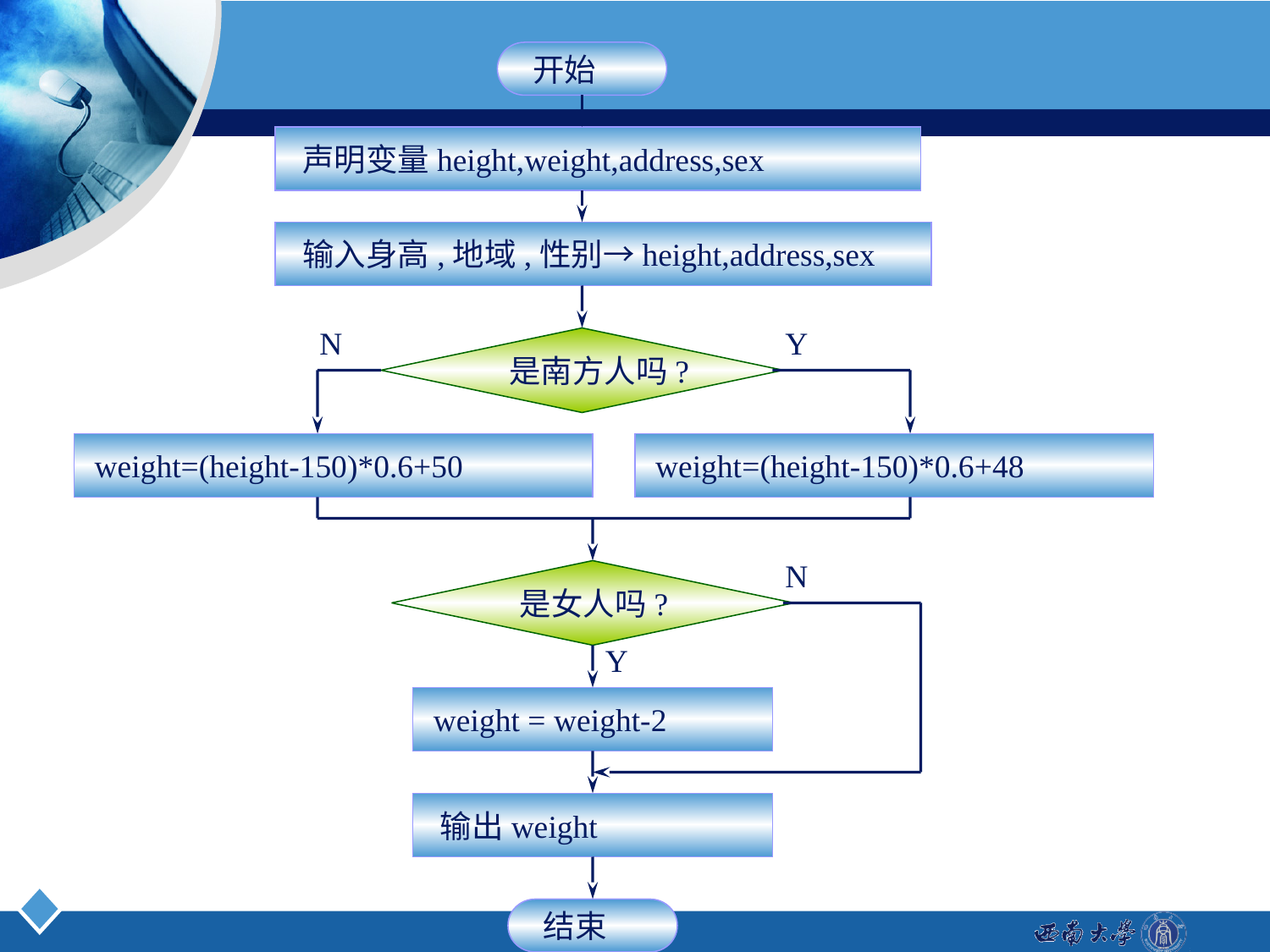

开始

 声明变量height,weight,address,sex

 输入身高,地域,性别→height,address,sex

 是南方人吗?
N

Y

 weight=(height-150)*0.6+50

 weight=(height-150)*0.6+48

 是女人吗?
N

Y

 weight = weight-2

 输出weight

 结束